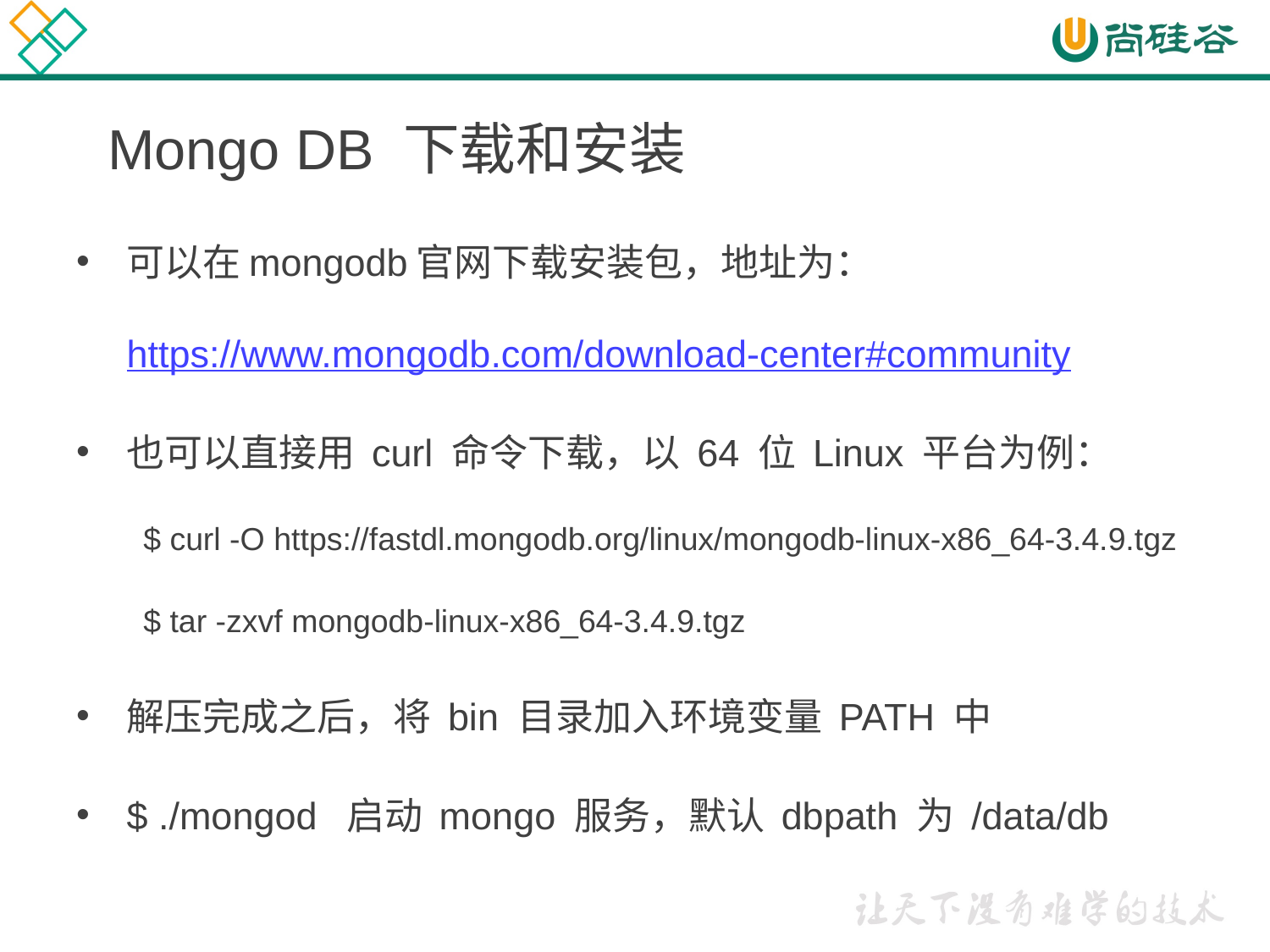

# Mongo DB 下载和安装
可以在mongodb官网下载安装包，地址为：https://www.mongodb.com/download-center#community
也可以直接用 curl 命令下载，以 64 位 Linux 平台为例：
$ curl -O https://fastdl.mongodb.org/linux/mongodb-linux-x86_64-3.4.9.tgz
$ tar -zxvf mongodb-linux-x86_64-3.4.9.tgz
解压完成之后，将 bin 目录加入环境变量 PATH 中
$ ./mongod  启动 mongo 服务，默认 dbpath 为 /data/db